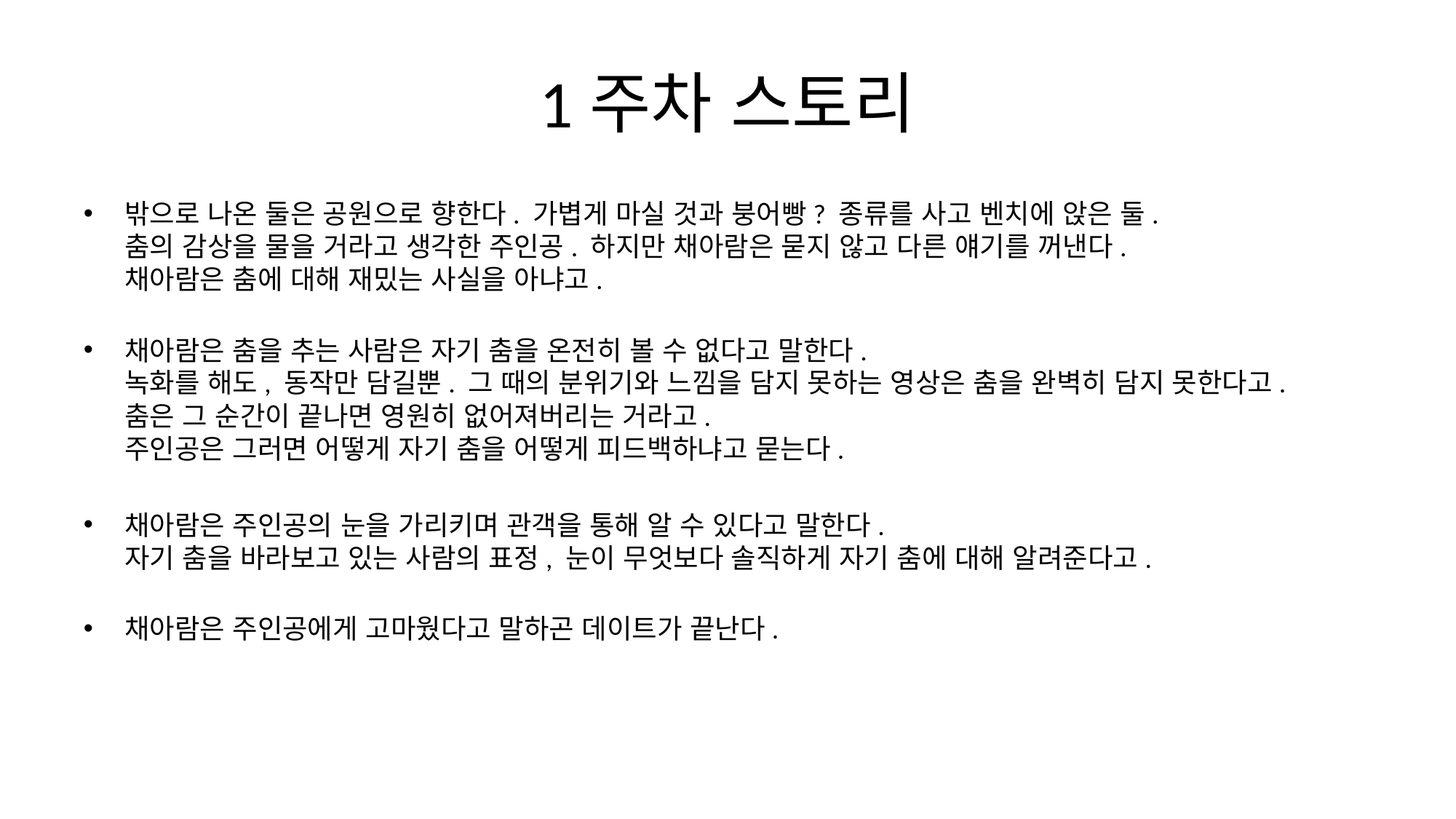

# 1주차 스토리
밖으로 나온 둘은 공원으로 향한다. 가볍게 마실 것과 붕어빵? 종류를 사고 벤치에 앉은 둘.
춤의 감상을 물을 거라고 생각한 주인공. 하지만 채아람은 묻지 않고 다른 얘기를 꺼낸다.
채아람은 춤에 대해 재밌는 사실을 아냐고.
채아람은 춤을 추는 사람은 자기 춤을 온전히 볼 수 없다고 말한다.
녹화를 해도, 동작만 담길뿐. 그 때의 분위기와 느낌을 담지 못하는 영상은 춤을 완벽히 담지 못한다고.
춤은 그 순간이 끝나면 영원히 없어져버리는 거라고.
주인공은 그러면 어떻게 자기 춤을 어떻게 피드백하냐고 묻는다.

채아람은 주인공의 눈을 가리키며 관객을 통해 알 수 있다고 말한다.
자기 춤을 바라보고 있는 사람의 표정, 눈이 무엇보다 솔직하게 자기 춤에 대해 알려준다고.
채아람은 주인공에게 고마웠다고 말하곤 데이트가 끝난다.